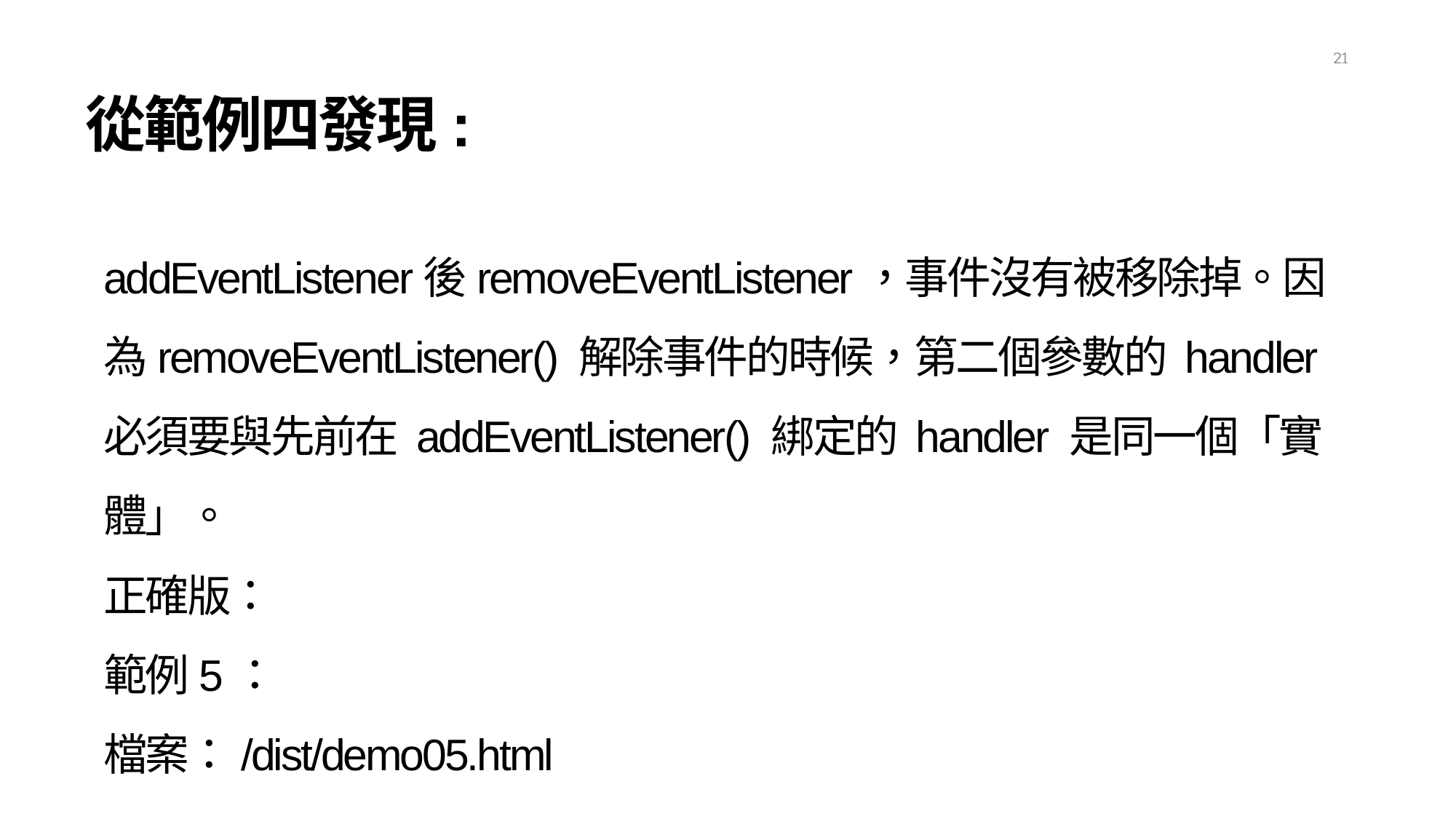

21
從範例四發現:

addEventListener後removeEventListener，事件沒有被移除掉。因為removeEventListener() 解除事件的時候，第二個參數的 handler 必須要與先前在 addEventListener() 綁定的 handler 是同一個「實體」。
正確版：
範例5：
檔案：/dist/demo05.html